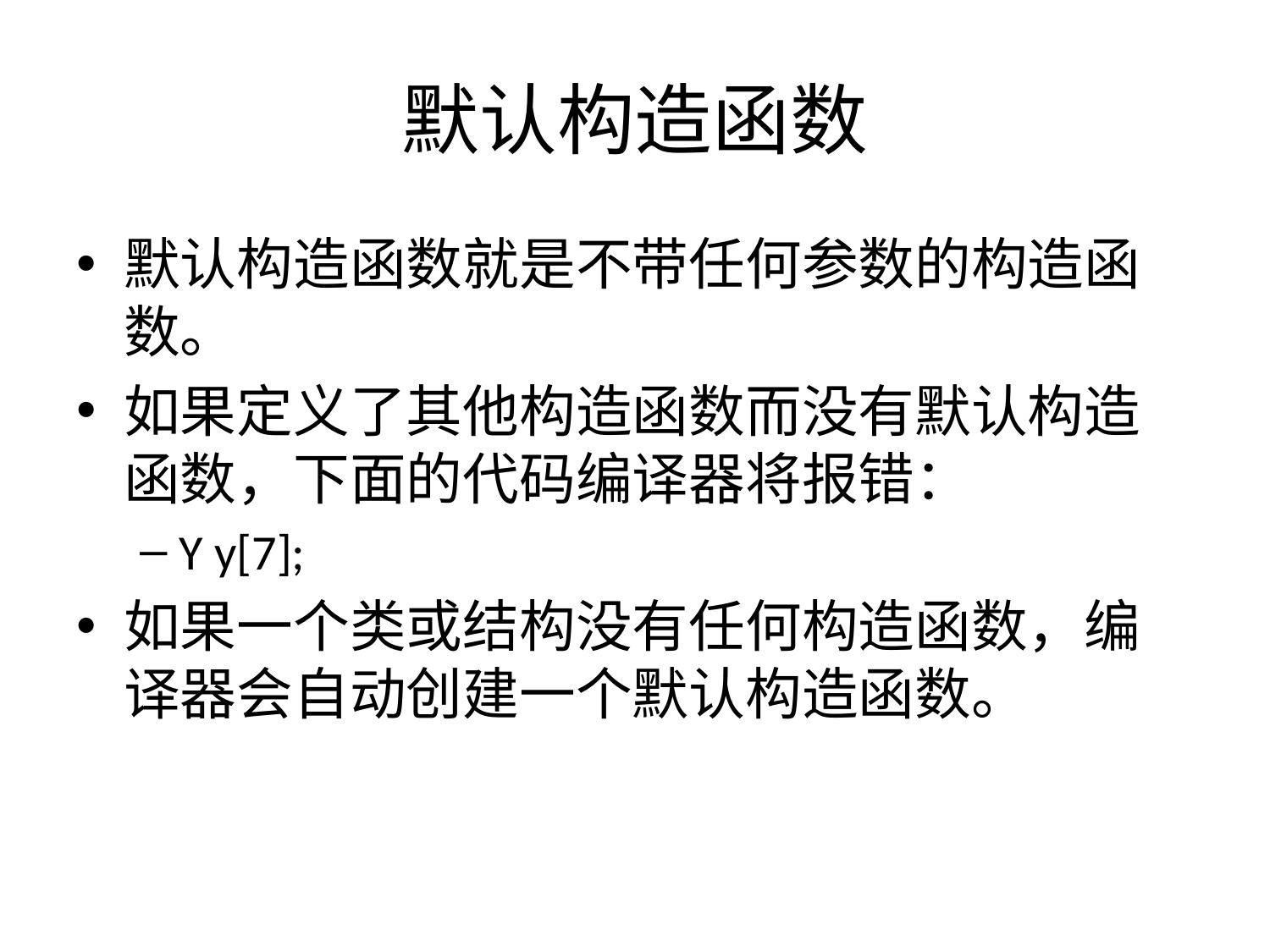

# 默认构造函数
默认构造函数就是不带任何参数的构造函数。
如果定义了其他构造函数而没有默认构造函数，下面的代码编译器将报错：
Y y[7];
如果一个类或结构没有任何构造函数，编译器会自动创建一个默认构造函数。